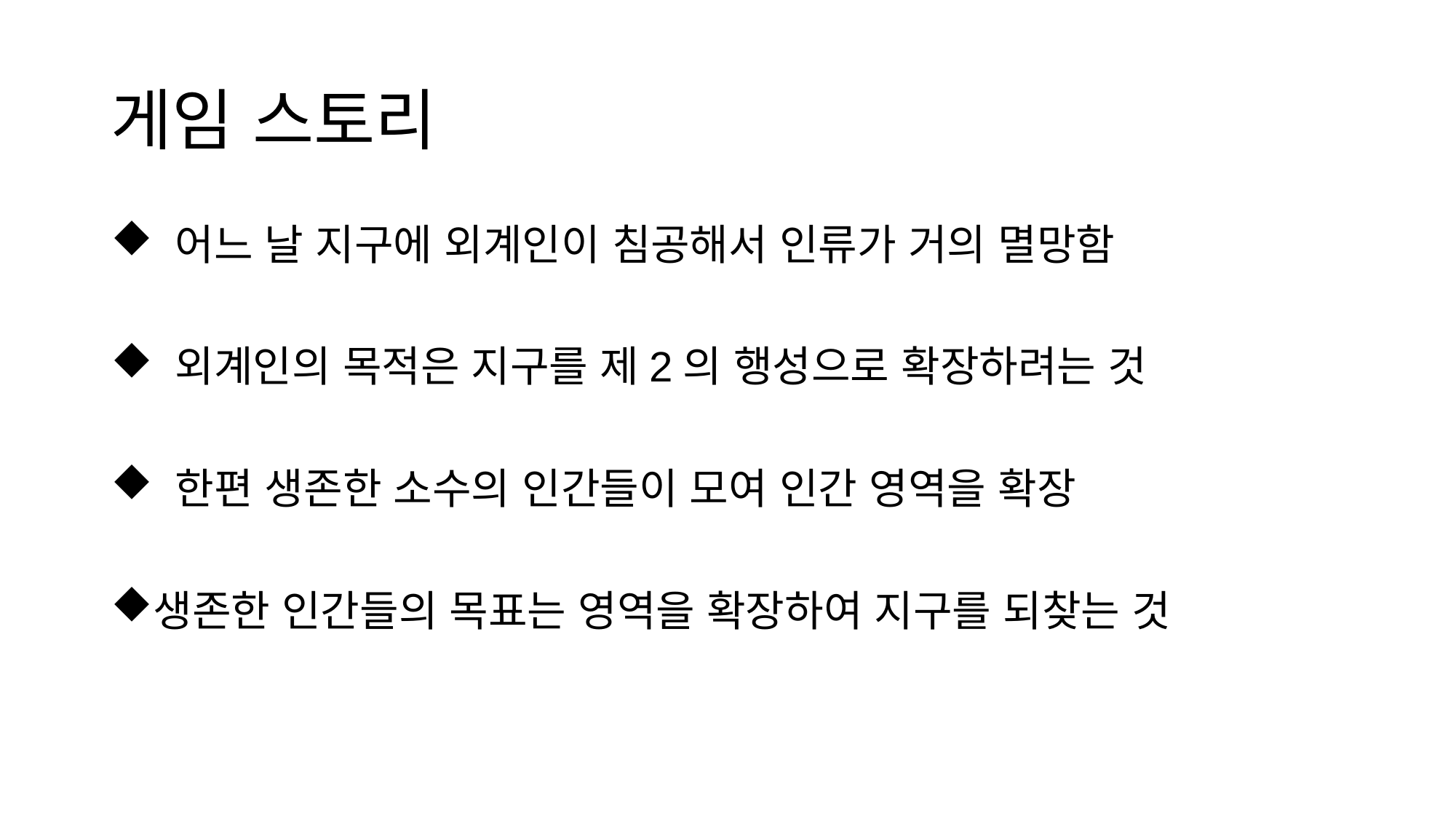

# 게임 스토리
 어느 날 지구에 외계인이 침공해서 인류가 거의 멸망함

 외계인의 목적은 지구를 제2의 행성으로 확장하려는 것

 한편 생존한 소수의 인간들이 모여 인간 영역을 확장

생존한 인간들의 목표는 영역을 확장하여 지구를 되찾는 것